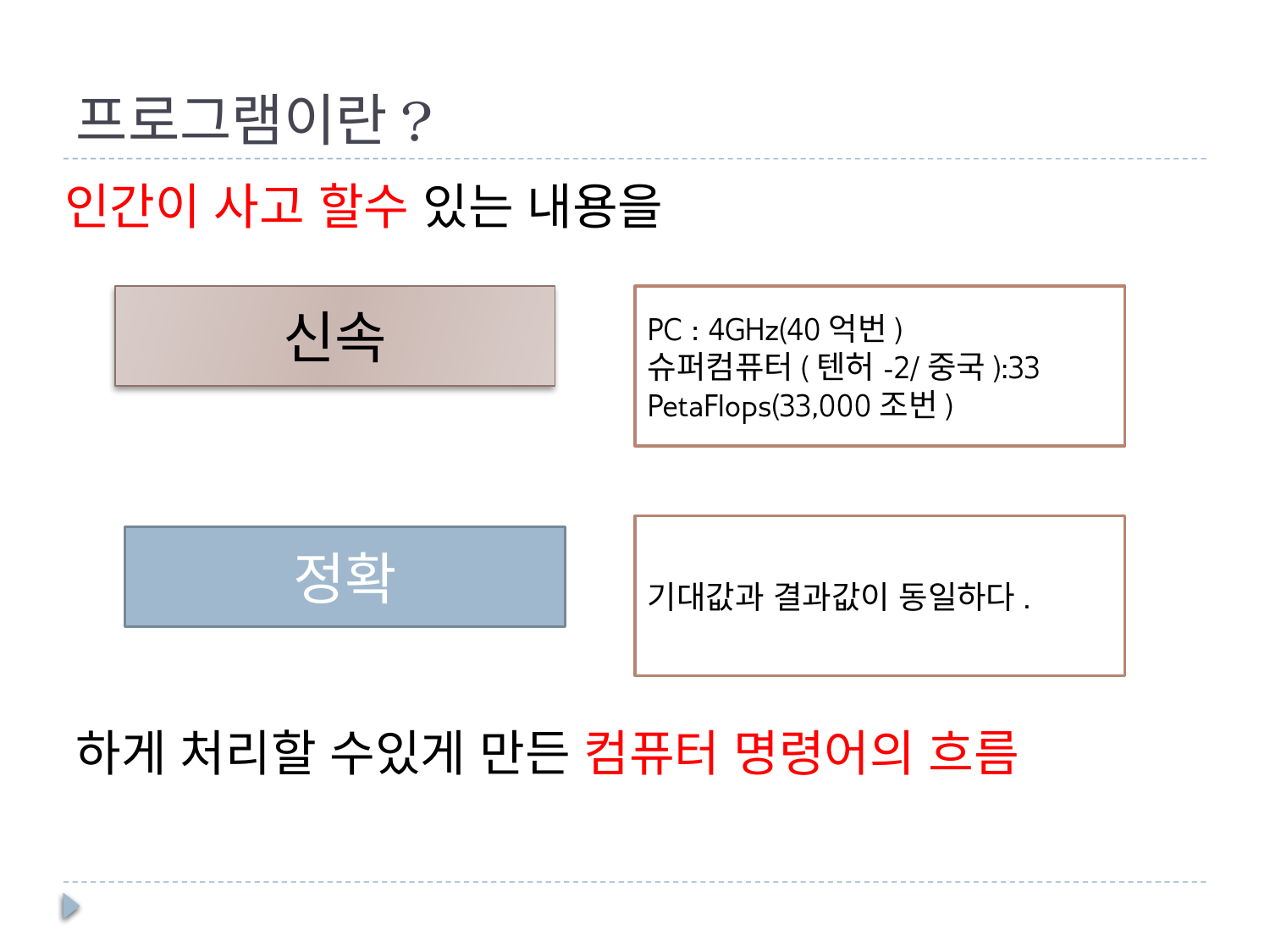

# 프로그램이란?
인간이 사고 할수 있는 내용을
신속
PC : 4GHz(40억번)
슈퍼컴퓨터(텐허-2/중국):33 PetaFlops(33,000조번)
기대값과 결과값이 동일하다.
정확
하게 처리할 수있게 만든 컴퓨터 명령어의 흐름